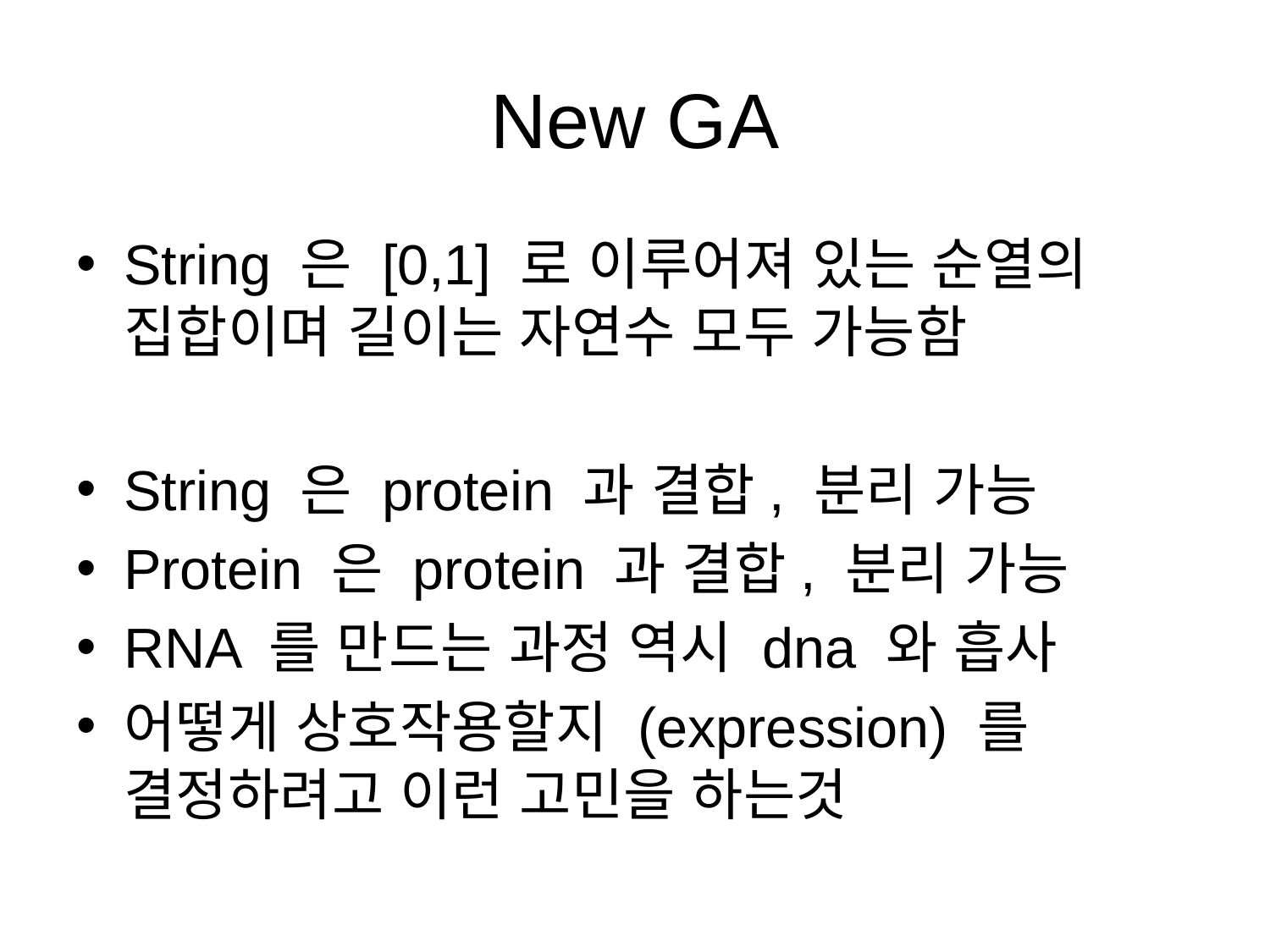

# New GA
String 은 [0,1] 로 이루어져 있는 순열의 집합이며 길이는 자연수 모두 가능함

String 은 protein 과 결합, 분리 가능
Protein 은 protein 과 결합, 분리 가능
RNA 를 만드는 과정 역시 dna 와 흡사
어떻게 상호작용할지 (expression) 를 결정하려고 이런 고민을 하는것